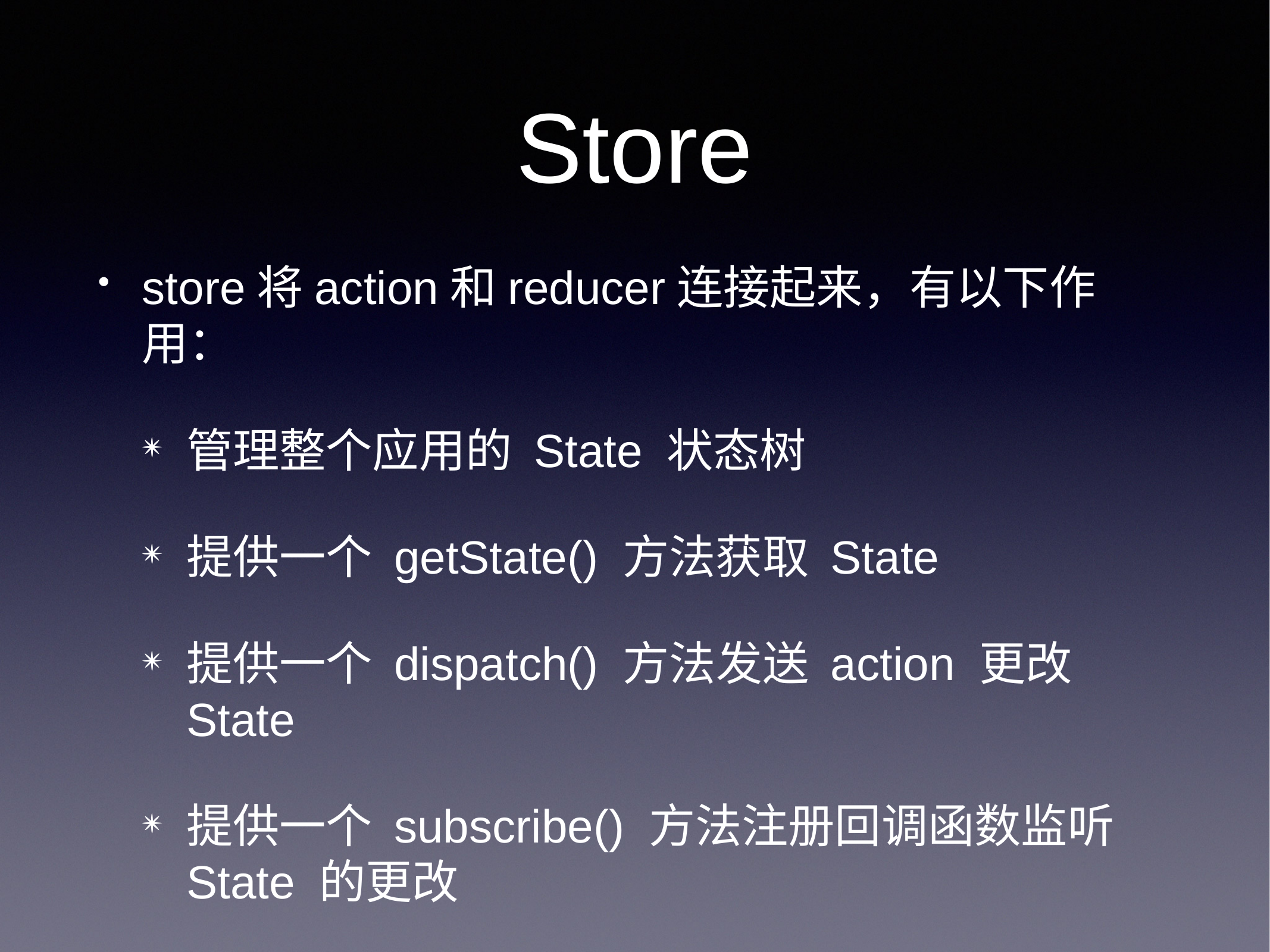

# Store
store将action和reducer连接起来，有以下作用：
管理整个应用的 State 状态树
提供一个 getState() 方法获取 State
提供一个 dispatch() 方法发送 action 更改 State
提供一个 subscribe() 方法注册回调函数监听 State 的更改